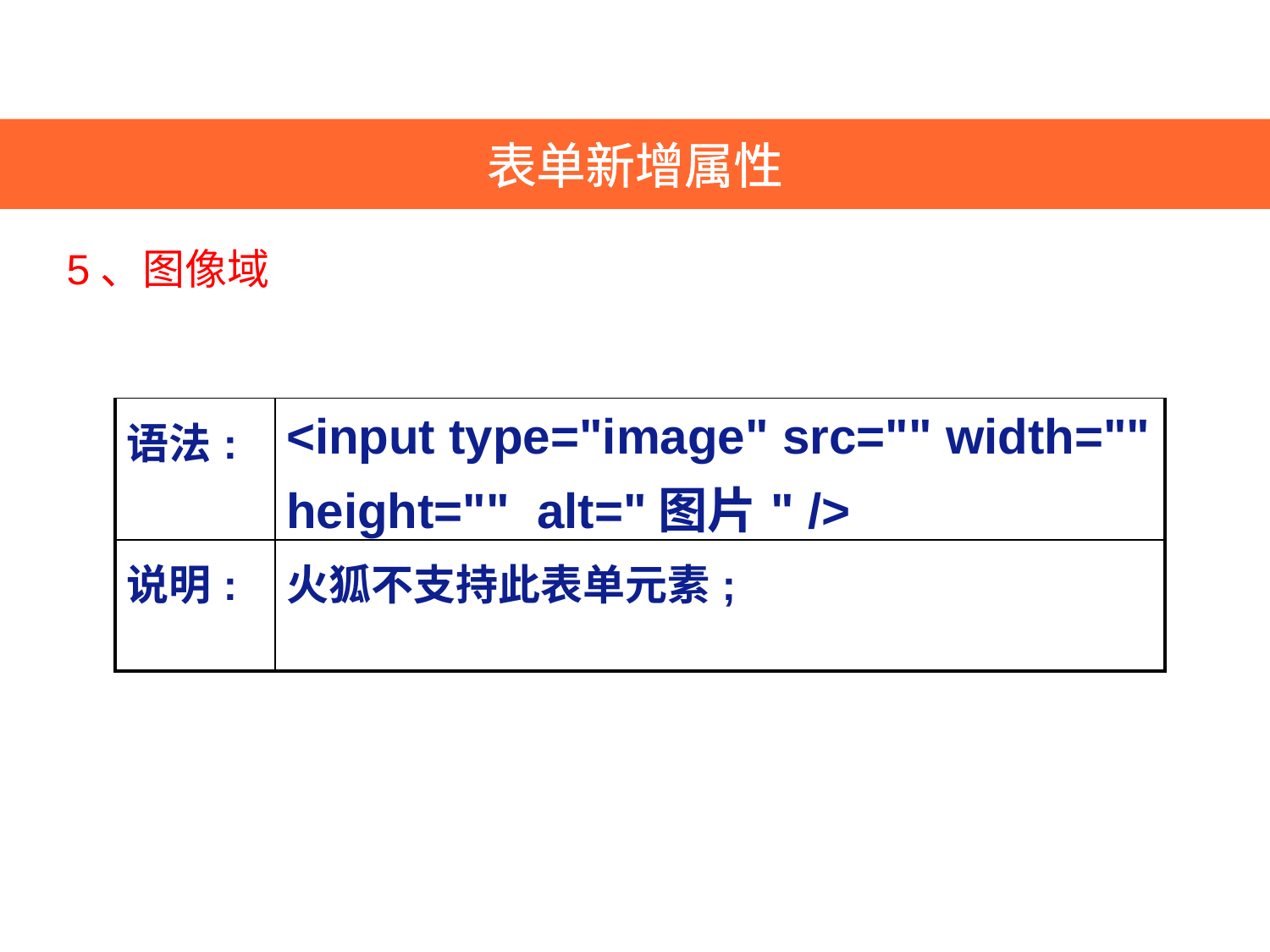

表单新增属性
5、图像域
| 语法: | <input type="image" src="" width="" height="" alt="图片" /> |
| --- | --- |
| 说明: | 火狐不支持此表单元素; |